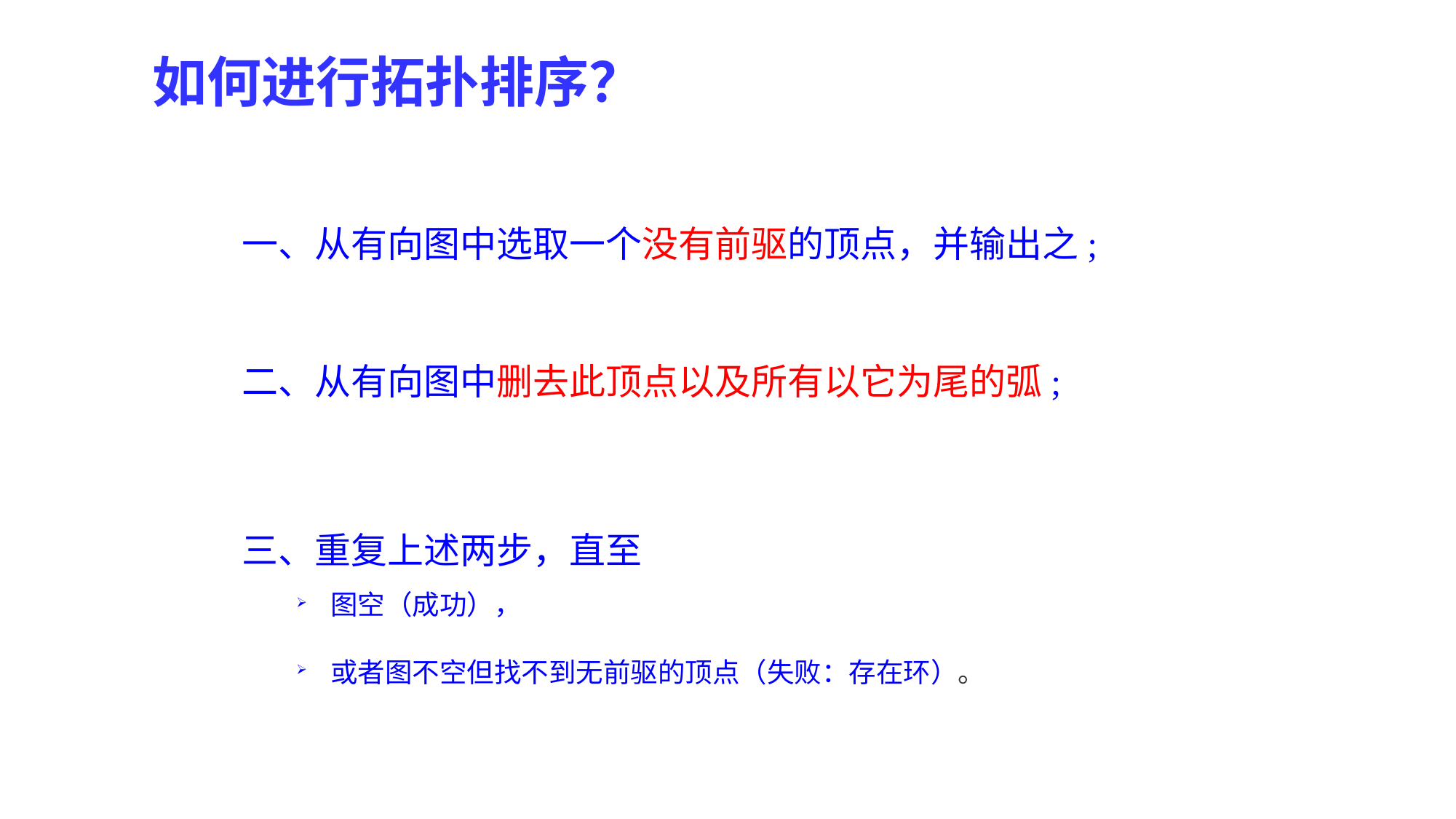

如何进行拓扑排序？
一、从有向图中选取一个没有前驱的顶点，并输出之;
二、从有向图中删去此顶点以及所有以它为尾的弧;
三、重复上述两步，直至
图空（成功），
或者图不空但找不到无前驱的顶点（失败：存在环）。